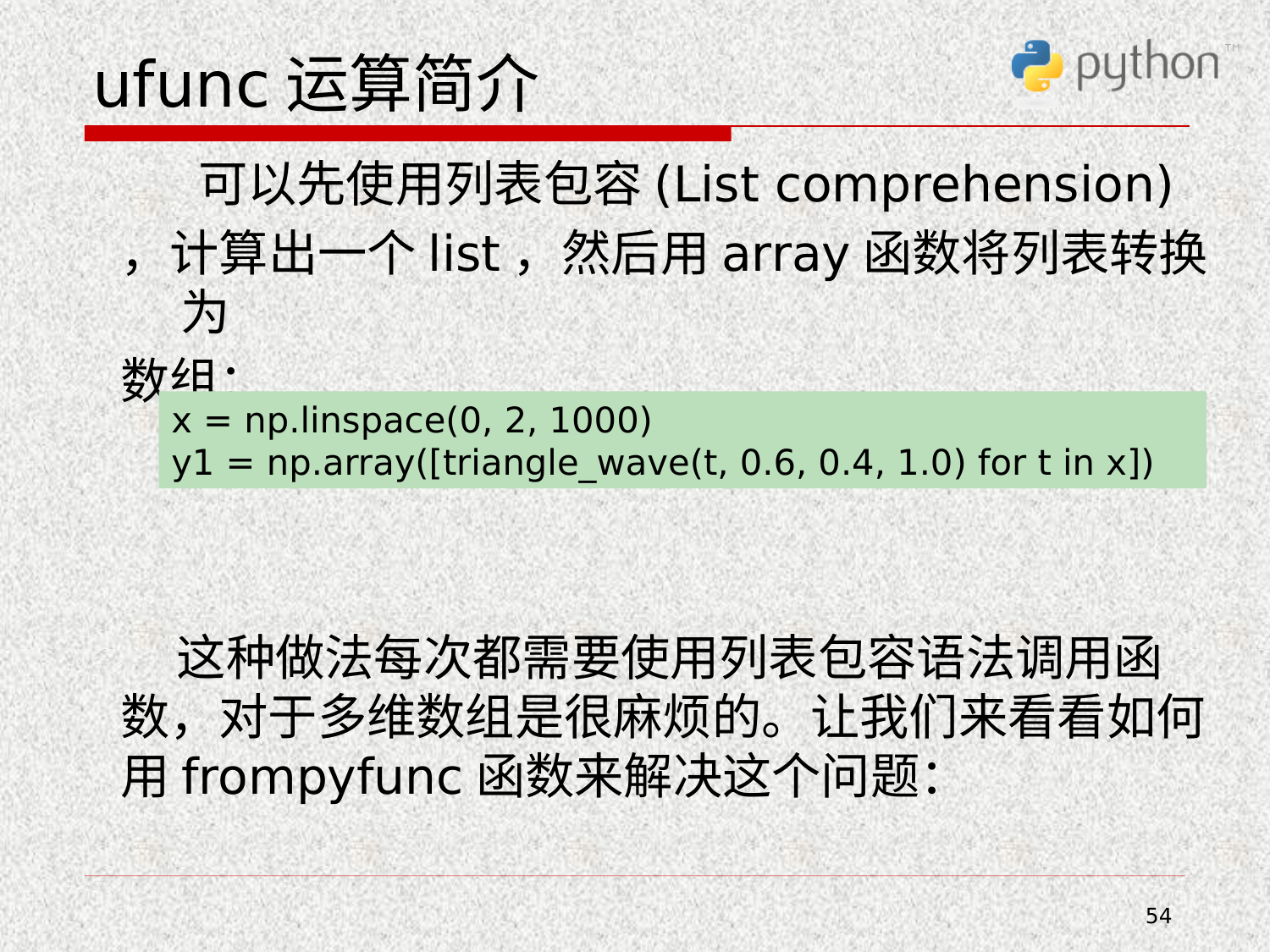

# ufunc运算简介
      可以先使用列表包容(List comprehension)
，计算出一个list，然后用array函数将列表转换为
数组：

          这种做法每次都需要使用列表包容语法调用函数，对于多维数组是很麻烦的。让我们来看看如何用frompyfunc函数来解决这个问题：
x = np.linspace(0, 2, 1000)
y1 = np.array([triangle_wave(t, 0.6, 0.4, 1.0) for t in x])
54